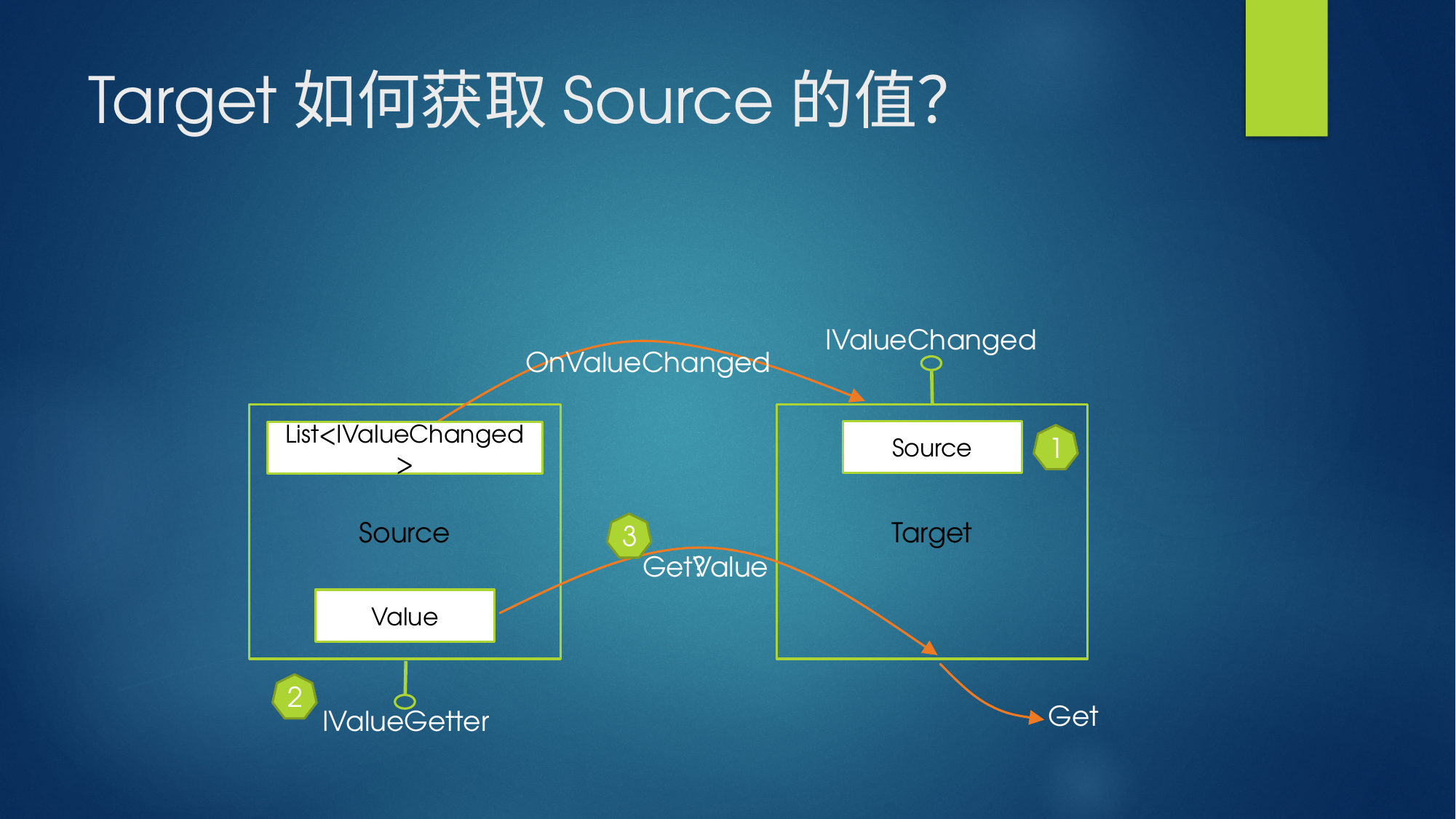

# Target如何获取Source的值？

IValueChanged
OnValueChanged

Source
Target
Source
List<IValueChanged>
1
3
GetValue
？

Value

2
Get
IValueGetter